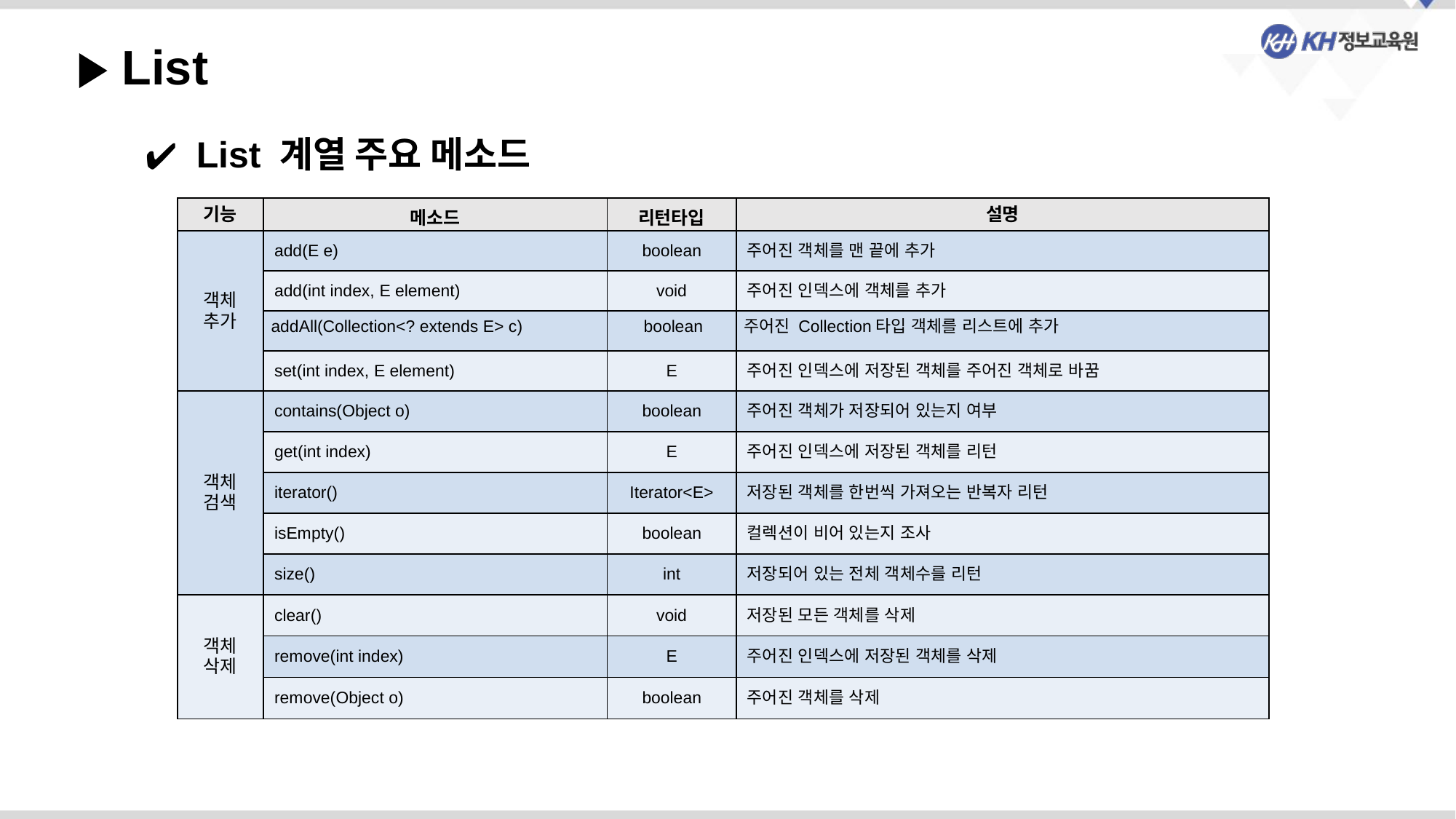

▶ List
 List 계열 주요 메소드
| 기능 | 메소드 | 리턴타입 | 설명 |
| --- | --- | --- | --- |
| 객체 추가 | add(E e) | boolean | 주어진 객체를 맨 끝에 추가 |
|  | add(int index, E element) | void | 주어진 인덱스에 객체를 추가 |
|  | addAll(Collection<? extends E> c) | boolean | 주어진 Collection타입 객체를 리스트에 추가 |
|  | set(int index, E element) | E | 주어진 인덱스에 저장된 객체를 주어진 객체로 바꿈 |
| 객체 검색 | contains(Object o) | boolean | 주어진 객체가 저장되어 있는지 여부 |
|  | get(int index) | E | 주어진 인덱스에 저장된 객체를 리턴 |
|  | iterator() | Iterator<E> | 저장된 객체를 한번씩 가져오는 반복자 리턴 |
|  | isEmpty() | boolean | 컬렉션이 비어 있는지 조사 |
|  | size() | int | 저장되어 있는 전체 객체수를 리턴 |
| 객체 삭제 | clear() | void | 저장된 모든 객체를 삭제 |
|  | remove(int index) | E | 주어진 인덱스에 저장된 객체를 삭제 |
|  | remove(Object o) | boolean | 주어진 객체를 삭제 |